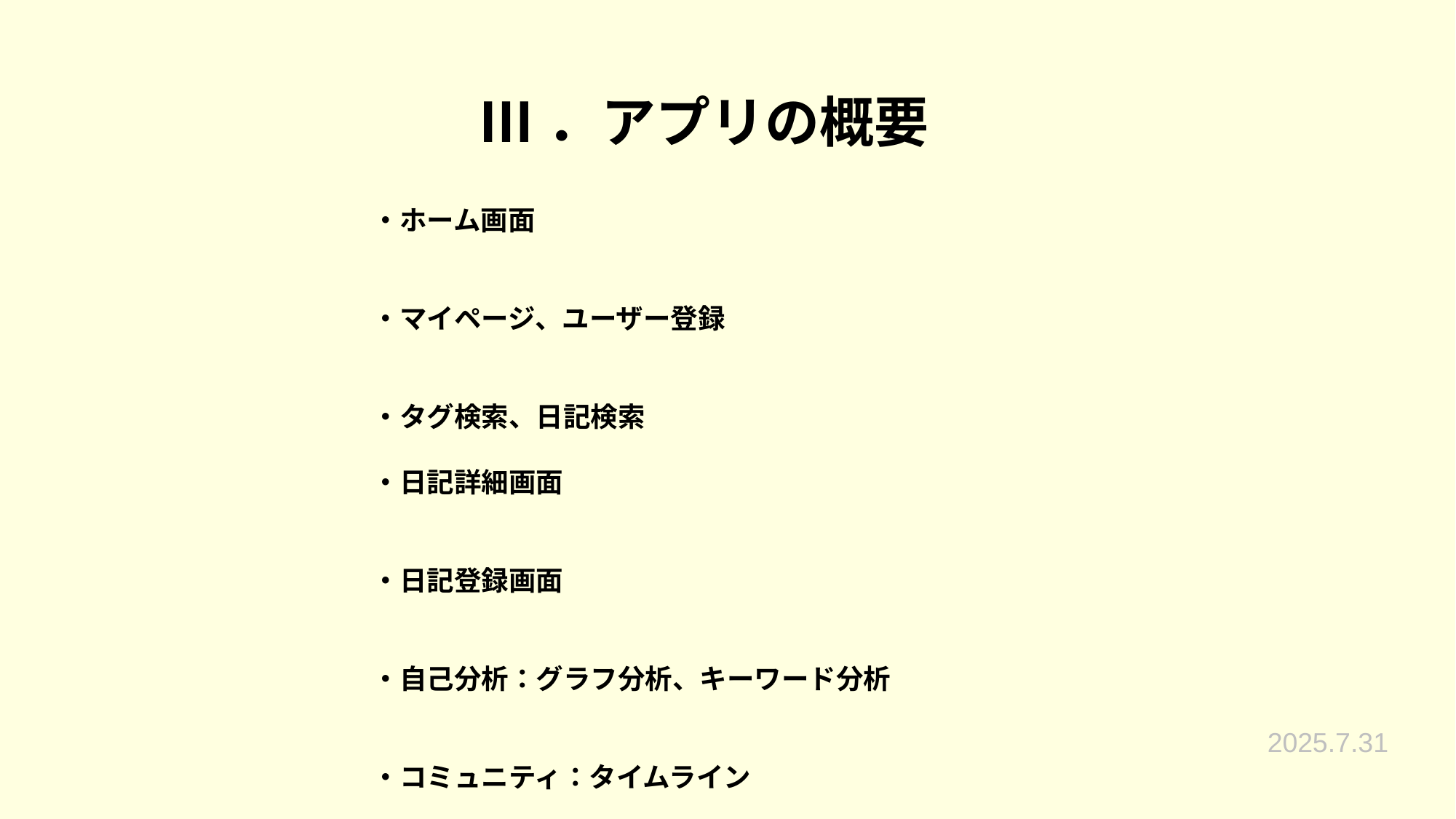

# Ⅲ．アプリの概要
・ホーム画面

・マイページ、ユーザー登録

・タグ検索、日記検索

・日記詳細画面

・日記登録画面

・自己分析：グラフ分析、キーワード分析

・コミュニティ：タイムライン
2025.7.31